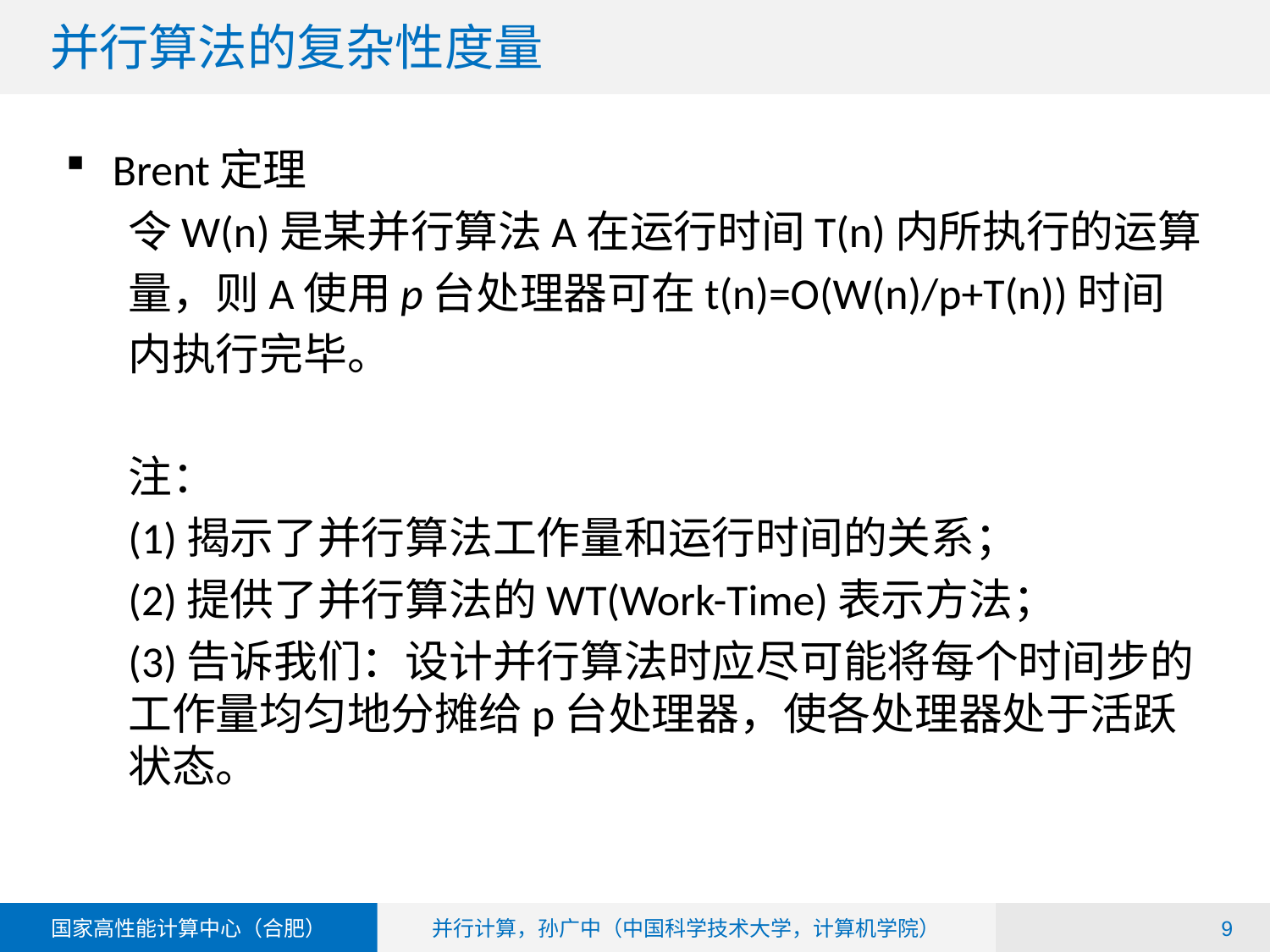

# 并行算法的复杂性度量
Brent定理
令W(n)是某并行算法A在运行时间T(n)内所执行的运算
量，则A使用p台处理器可在t(n)=O(W(n)/p+T(n))时间
内执行完毕。

注：
(1)揭示了并行算法工作量和运行时间的关系；
(2)提供了并行算法的WT(Work-Time)表示方法；
(3)告诉我们：设计并行算法时应尽可能将每个时间步的工作量均匀地分摊给p台处理器，使各处理器处于活跃状态。

9